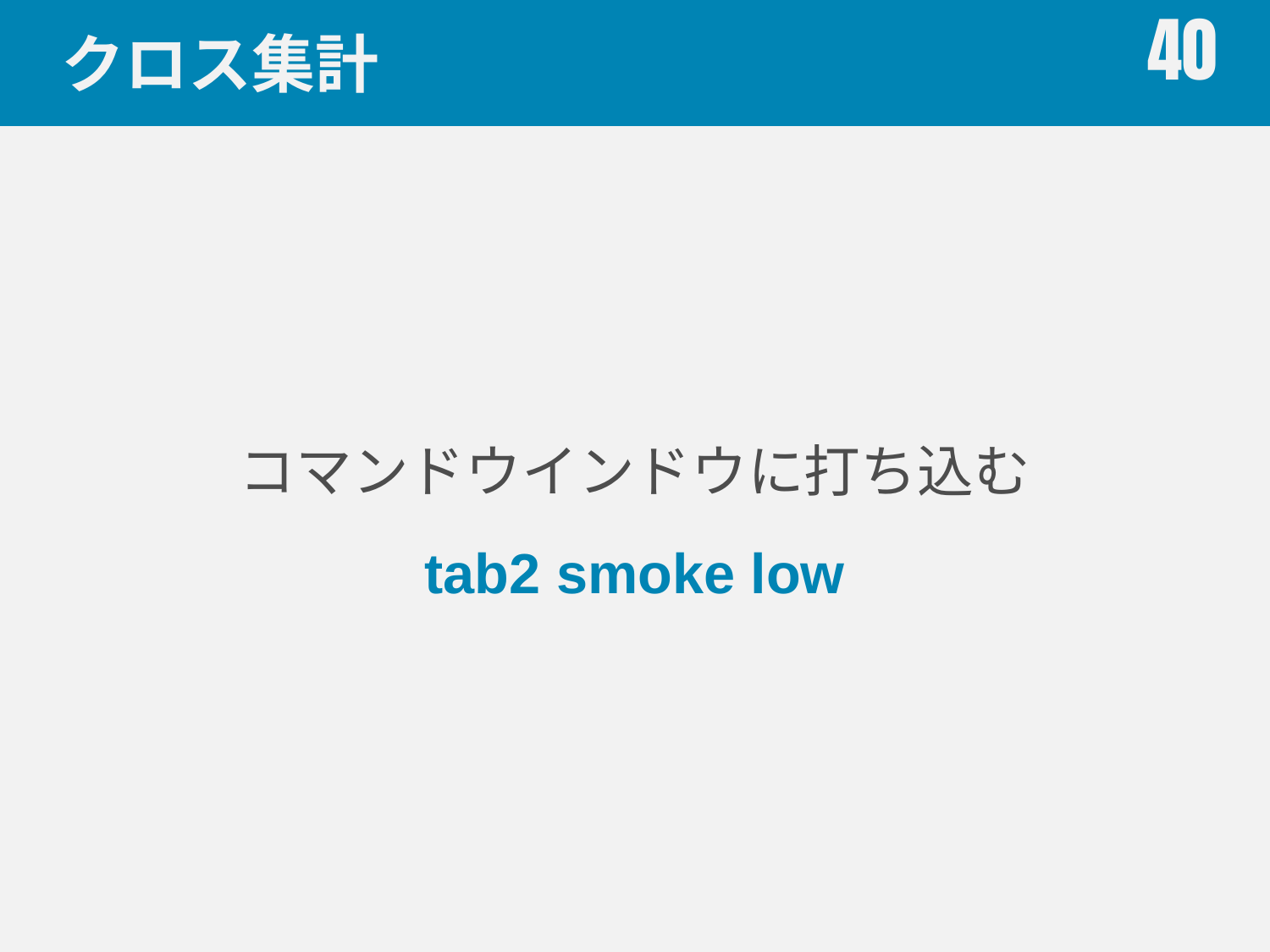

# クロス集計
 40
コマンドウインドウに打ち込む
tab2 smoke low